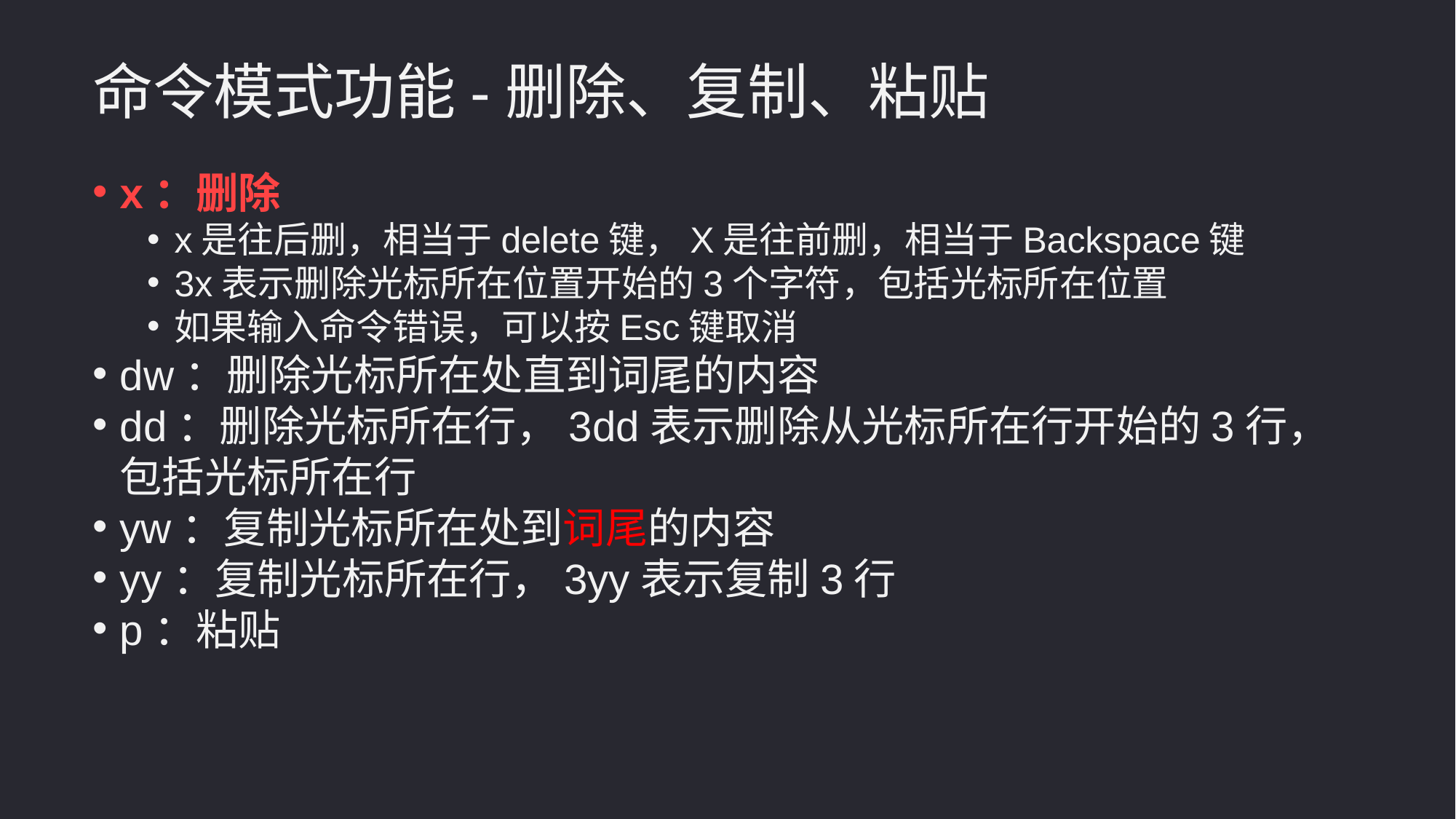

命令模式功能-删除、复制、粘贴
x：删除
x是往后删，相当于delete键，X是往前删，相当于Backspace键
3x表示删除光标所在位置开始的3个字符，包括光标所在位置
如果输入命令错误，可以按Esc键取消
dw：删除光标所在处直到词尾的内容
dd：删除光标所在行，3dd表示删除从光标所在行开始的3行，包括光标所在行
yw：复制光标所在处到词尾的内容
yy：复制光标所在行，3yy表示复制3行
p：粘贴